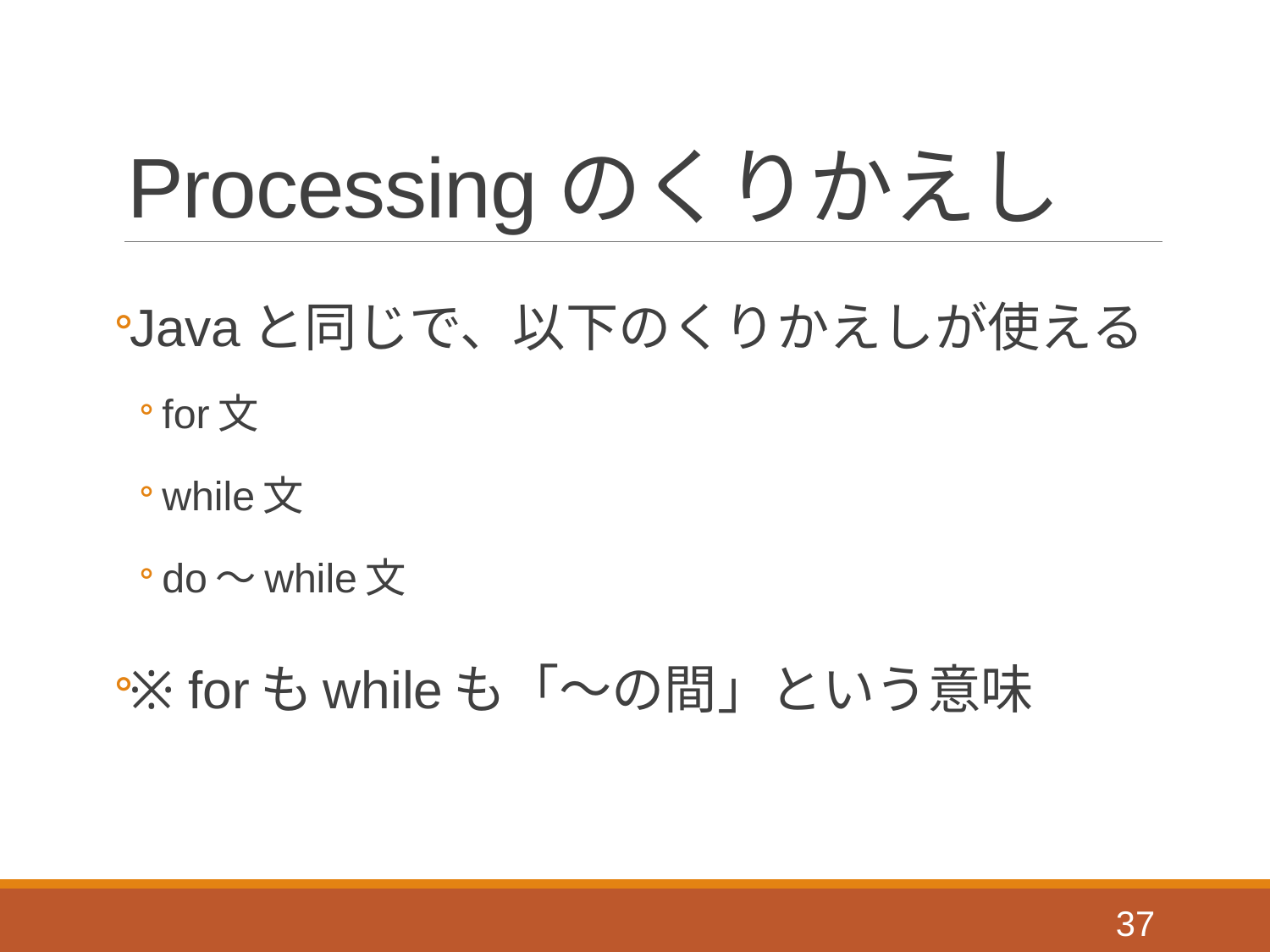

# Processingのくりかえし
Javaと同じで、以下のくりかえしが使える
for文
while文
do〜while文
※ forもwhileも「〜の間」という意味
37